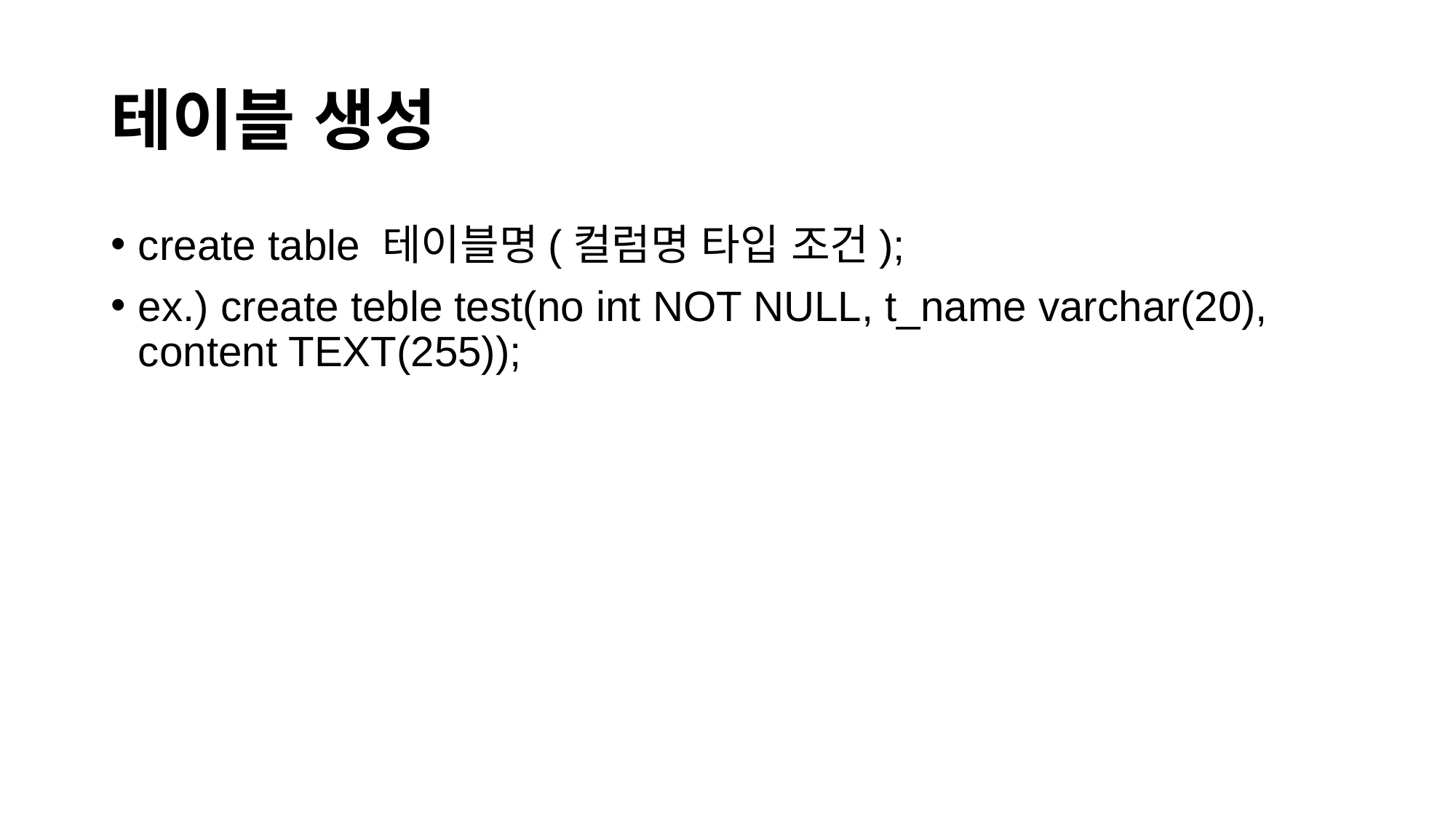

# 테이블 생성
create table 테이블명(컬럼명 타입 조건);
ex.) create teble test(no int NOT NULL, t_name varchar(20), content TEXT(255));